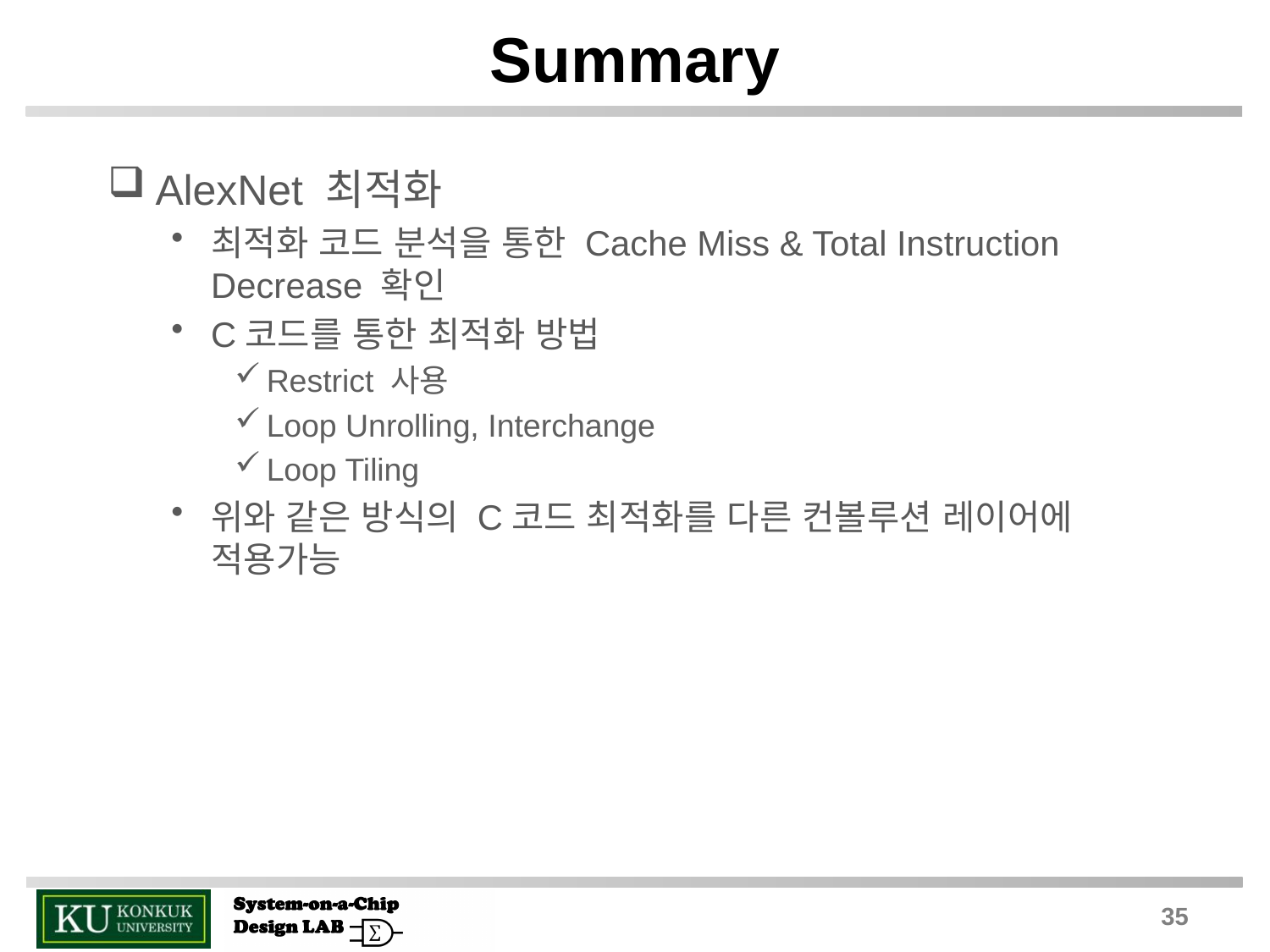

# Summary
AlexNet 최적화
최적화 코드 분석을 통한 Cache Miss & Total Instruction Decrease 확인
C코드를 통한 최적화 방법
Restrict 사용
Loop Unrolling, Interchange
Loop Tiling
위와 같은 방식의 C코드 최적화를 다른 컨볼루션 레이어에 적용가능
35